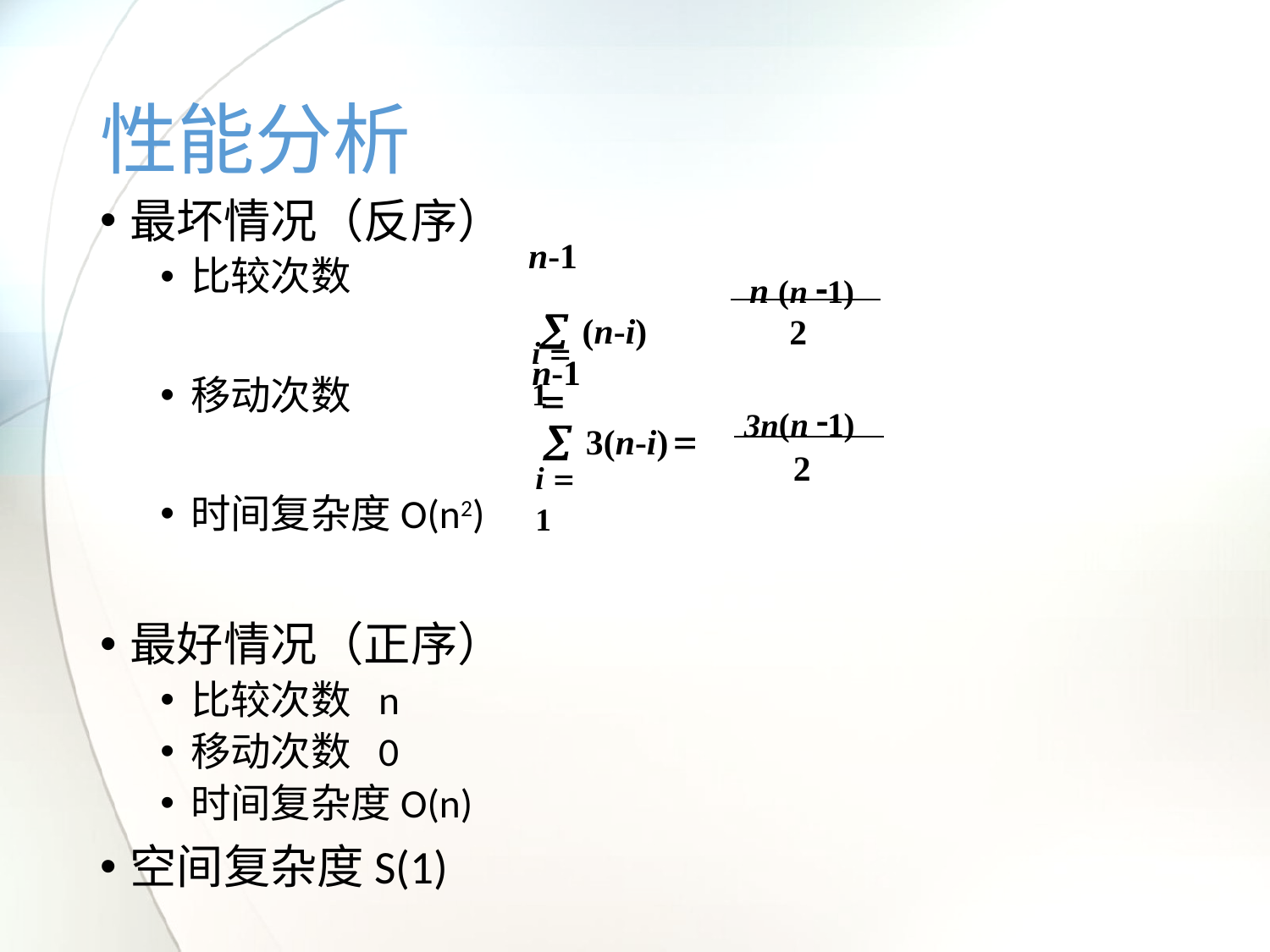

# 性能分析
最坏情况（反序）
比较次数

移动次数

时间复杂度O(n2)

最好情况（正序）
比较次数  n
移动次数  0
时间复杂度O(n)
空间复杂度S(1)

n-1
n (n −1)
∑ (n-i)	=

2
i = 1
n-1
∑ 3(n-i)=	3n(n −1)

i = 1
2